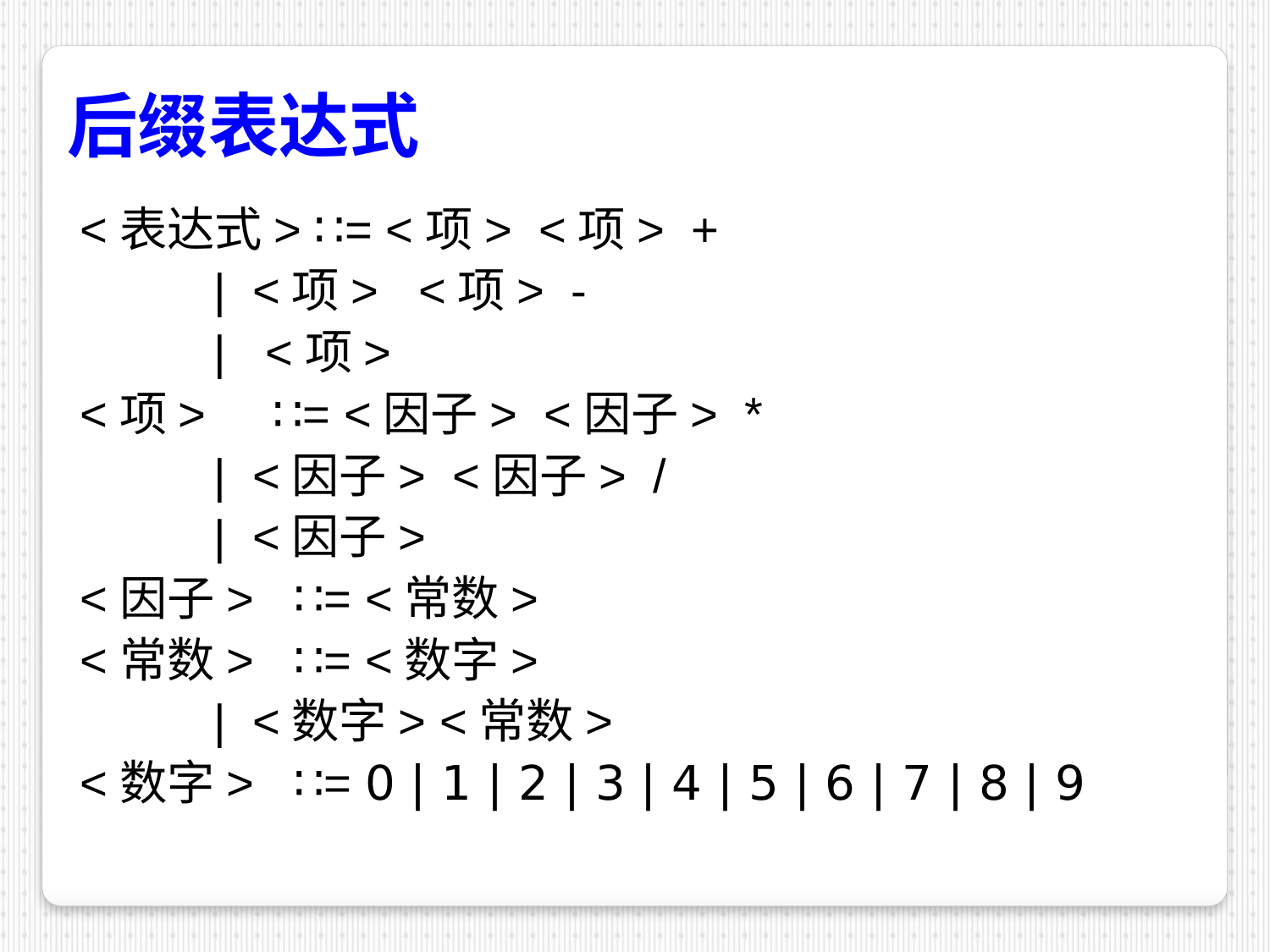

后缀表达式
<表达式> ∷= <项>  <项>  +
          |  <项>   <项>  -
          |   <项>
<项>     ∷= <因子>  <因子>  *
          |  <因子>  <因子>  /
          |  <因子>
<因子>   ∷= <常数>
<常数>   ∷= <数字>
          |  <数字> <常数>
<数字>   ∷= 0 | 1 | 2 | 3 | 4 | 5 | 6 | 7 | 8 | 9